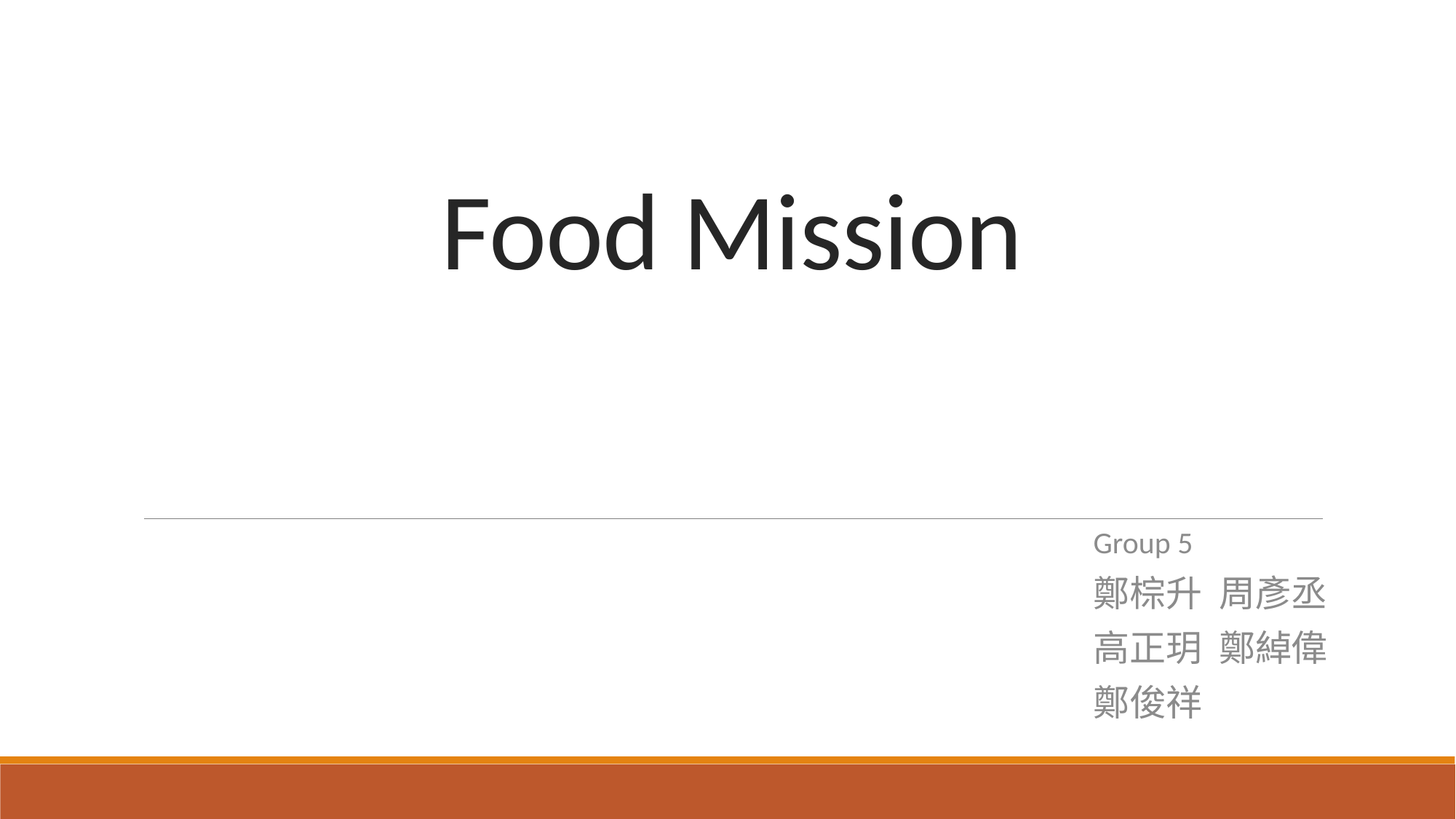

# Food Mission
Group 5
鄭棕升  周彥丞
高正玥  鄭綽偉
鄭俊祥